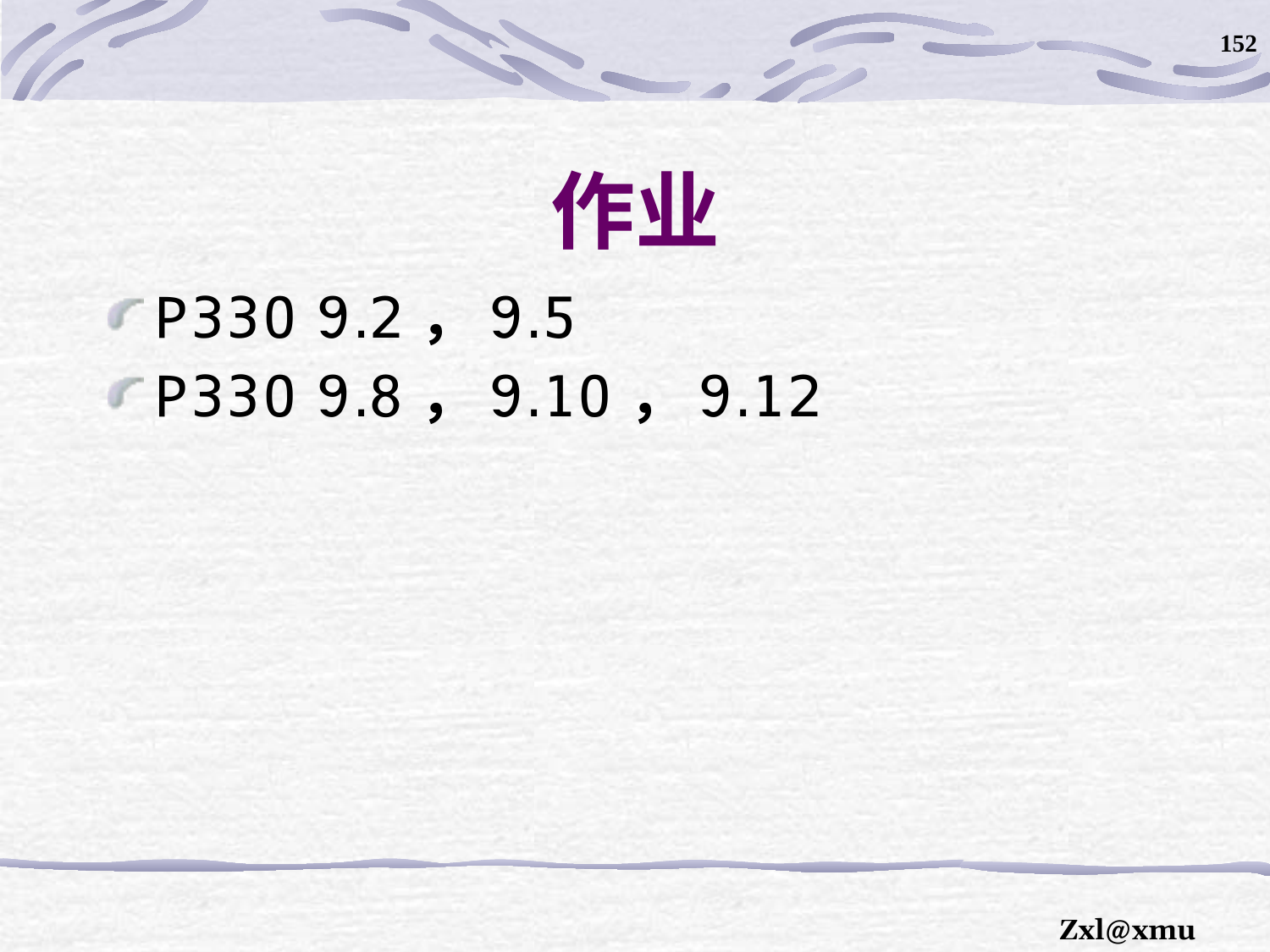

152
# 作业
P330 9.2，9.5
P330 9.8，9.10，9.12